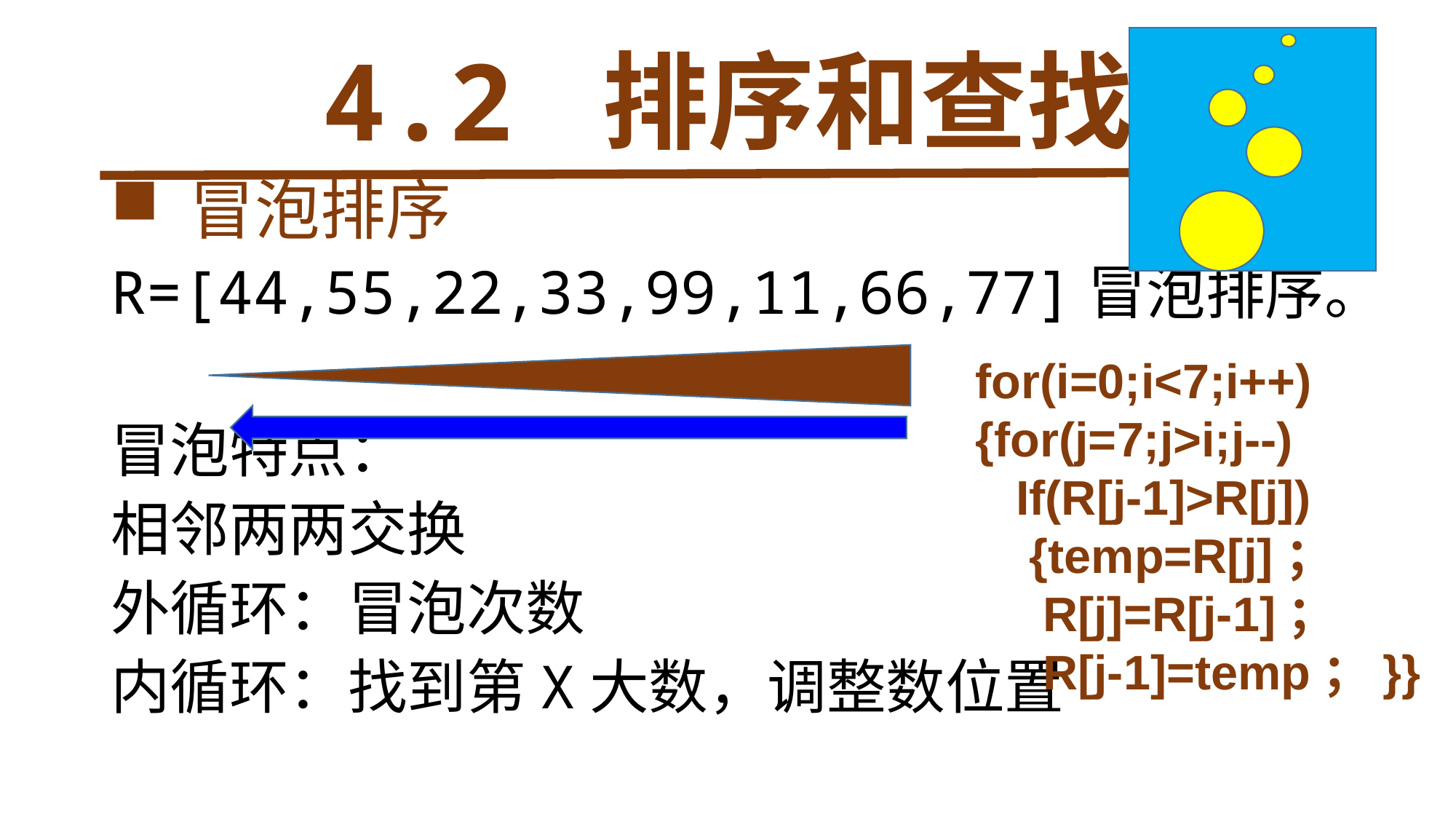

# 4.2 排序和查找

 冒泡排序
R=[44,55,22,33,99,11,66,77]冒泡排序。

冒泡特点：
相邻两两交换
外循环：冒泡次数
内循环：找到第X大数，调整数位置
for(i=0;i<7;i++)
{for(j=7;j>i;j--)
   If(R[j-1]>R[j])
    {temp=R[j]；
     R[j]=R[j-1]；
     R[j-1]=temp；}}